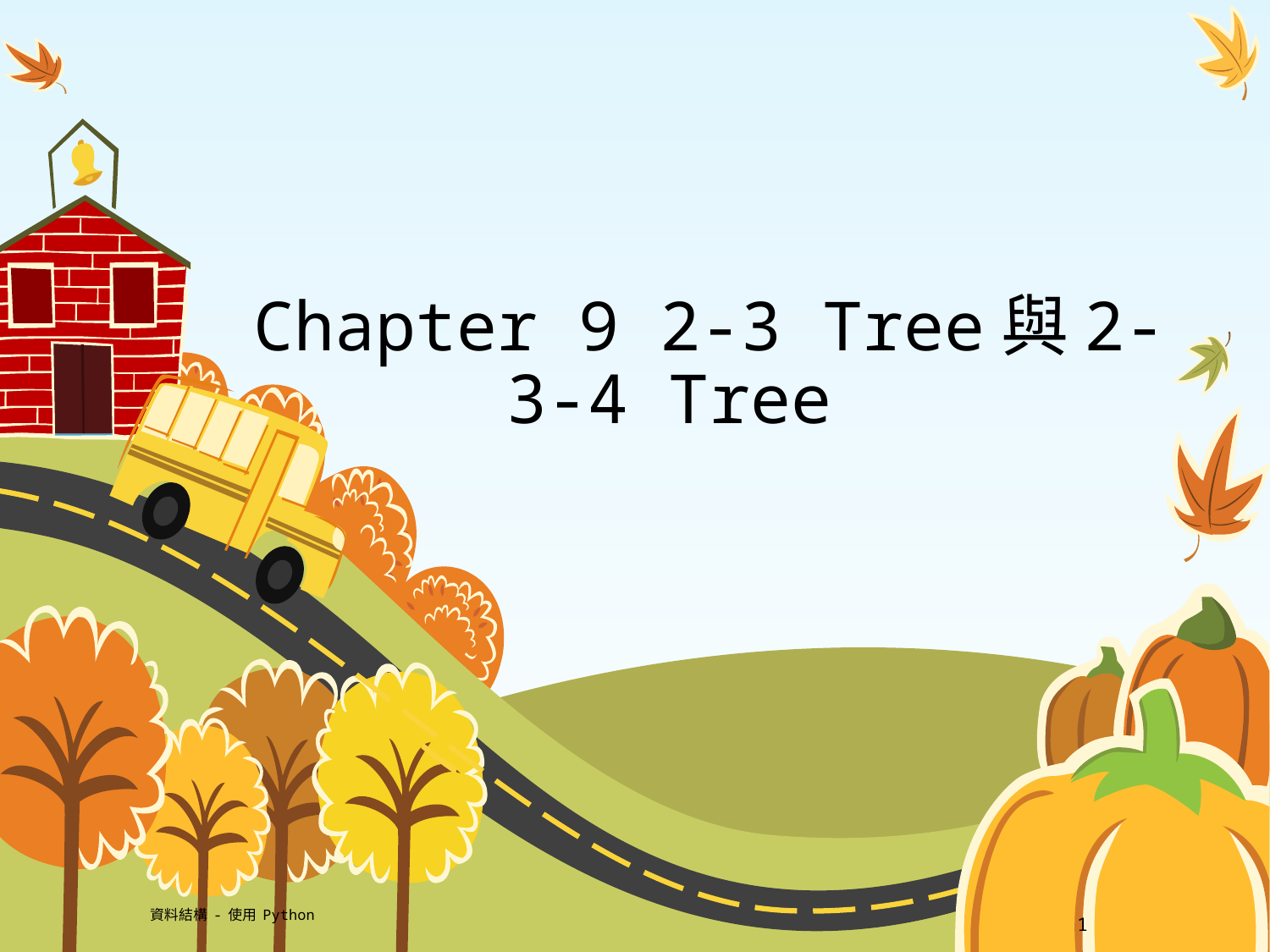

# Chapter 9 2-3 Tree與2-3-4 Tree
資料結構-使用Python
1